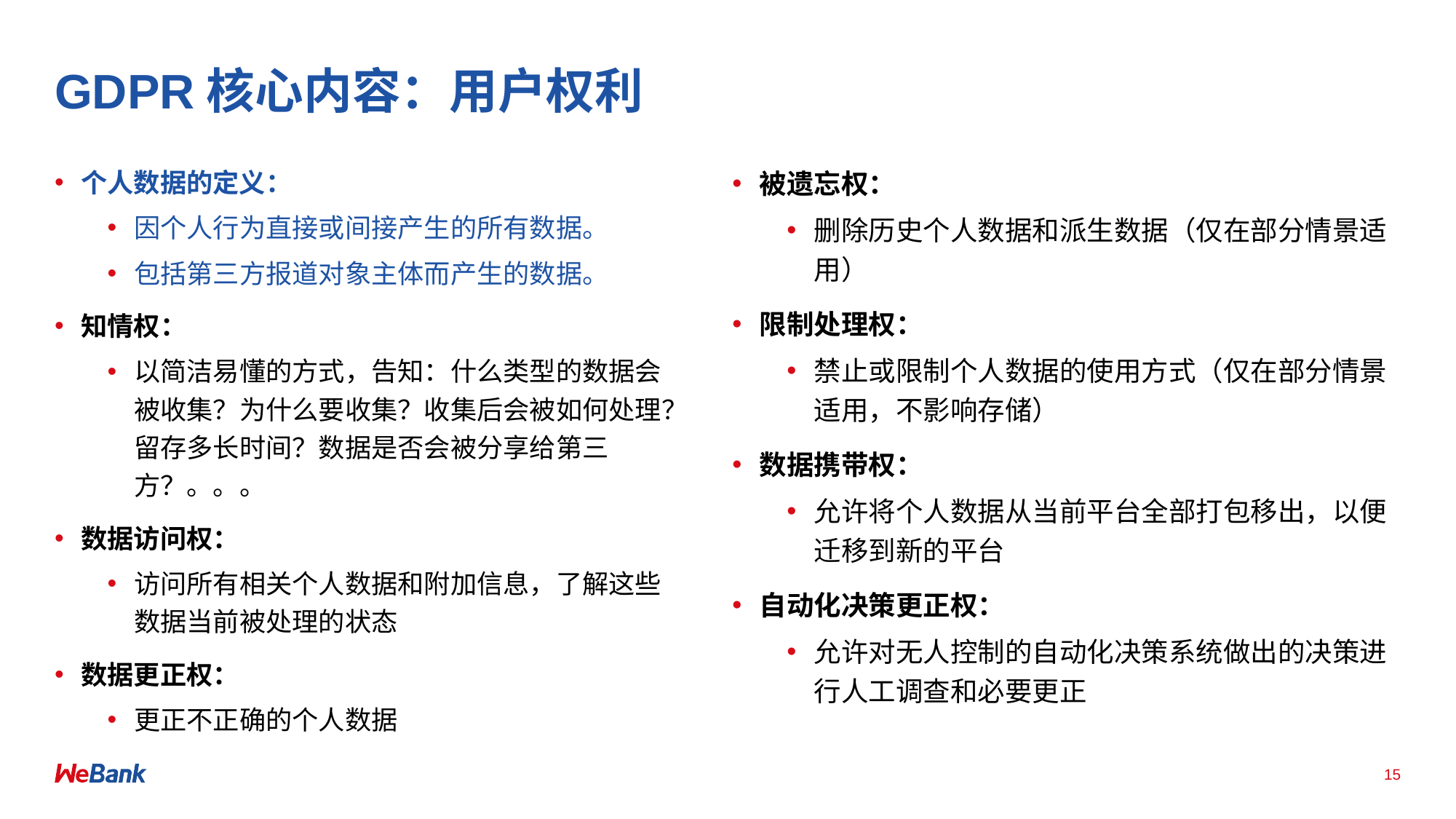

# GDPR核心内容：用户权利
个人数据的定义：
因个人行为直接或间接产生的所有数据。
包括第三方报道对象主体而产生的数据。
知情权：
以简洁易懂的方式，告知：什么类型的数据会被收集？为什么要收集？收集后会被如何处理？留存多长时间？数据是否会被分享给第三方？。。。
数据访问权：
访问所有相关个人数据和附加信息，了解这些数据当前被处理的状态
数据更正权：
更正不正确的个人数据

被遗忘权：
删除历史个人数据和派生数据（仅在部分情景适用）
限制处理权：
禁止或限制个人数据的使用方式（仅在部分情景适用，不影响存储）
数据携带权：
允许将个人数据从当前平台全部打包移出，以便迁移到新的平台
自动化决策更正权：
允许对无人控制的自动化决策系统做出的决策进行人工调查和必要更正

15